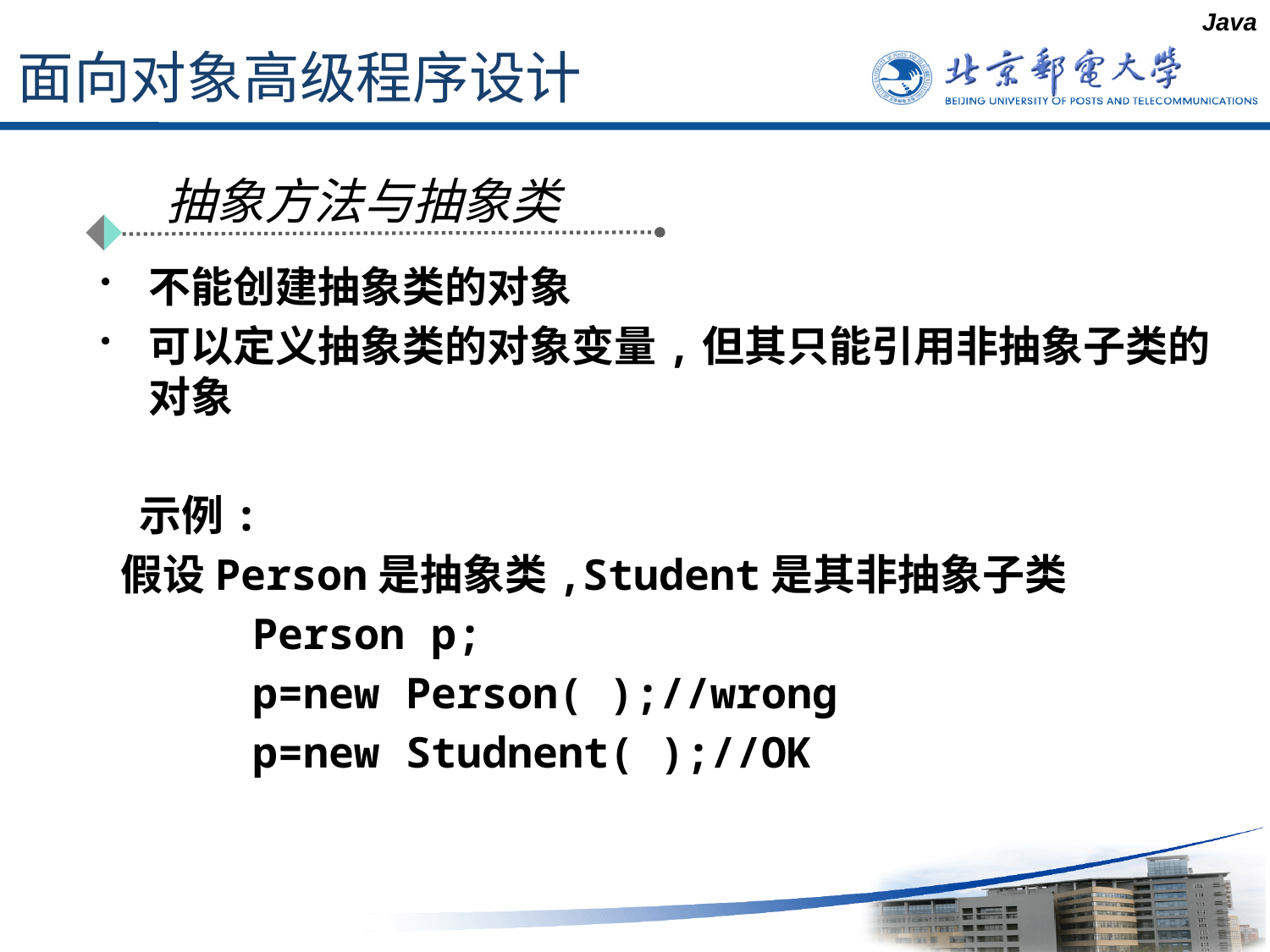

Java
# 面向对象高级程序设计

抽象方法与抽象类

不能创建抽象类的对象
可以定义抽象类的对象变量,但其只能引用非抽象子类的对象

   示例:
 假设Person是抽象类,Student是其非抽象子类
      Person p;
      p=new Person( );//wrong
      p=new Studnent( );//OK